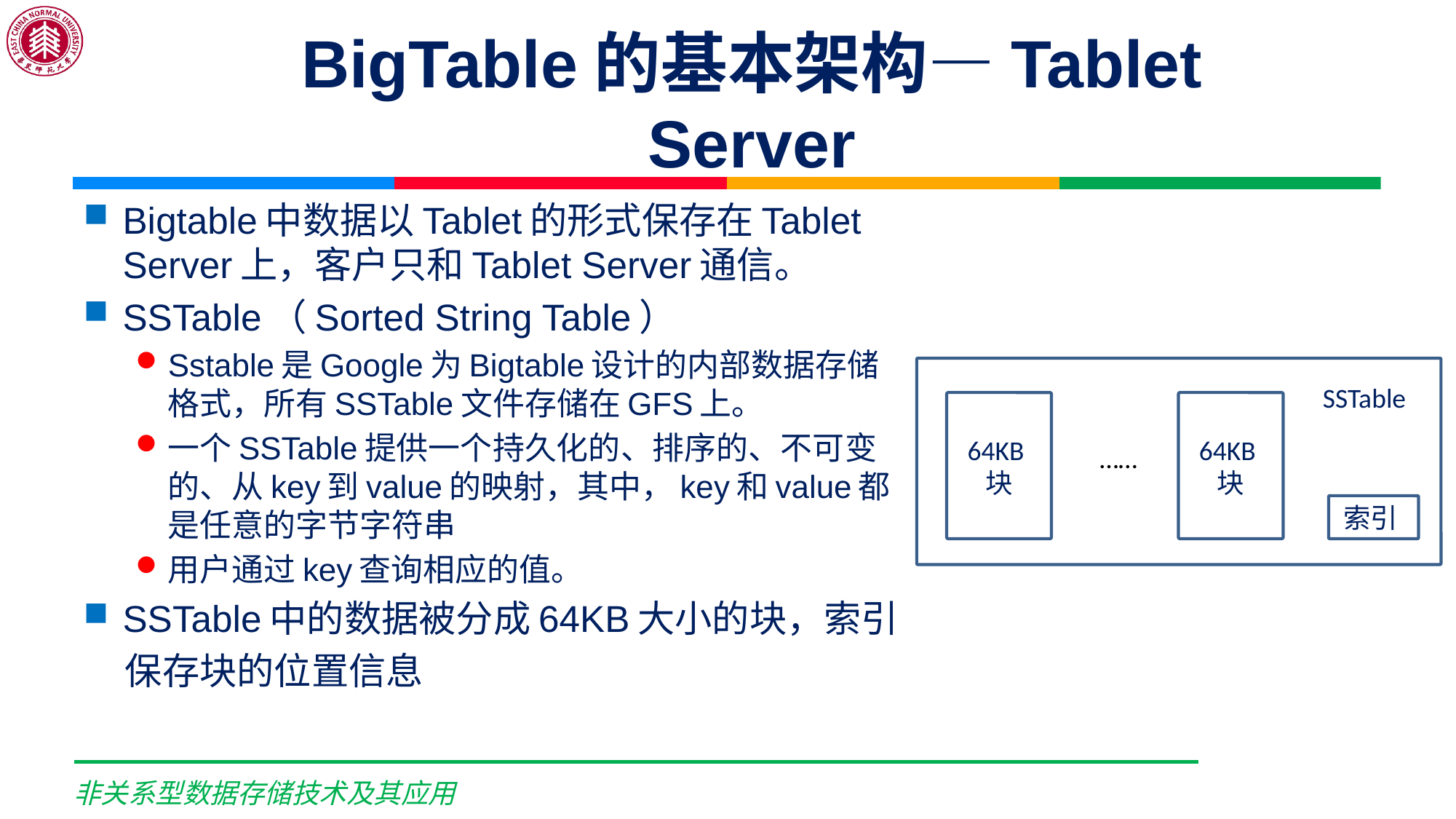

# BigTable的基本架构—Tablet Server
Bigtable中数据以Tablet的形式保存在Tablet Server上，客户只和Tablet Server通信。
SSTable（Sorted String Table）
Sstable是Google为Bigtable设计的内部数据存储格式，所有SSTable文件存储在GFS上。
一个SSTable提供一个持久化的、排序的、不可变的、从key到value的映射，其中，key和value都是任意的字节字符串
用户通过key查询相应的值。
SSTable中的数据被分成64KB大小的块，索引
    保存块的位置信息

SSTable
64KB块
64KB块
……
索引